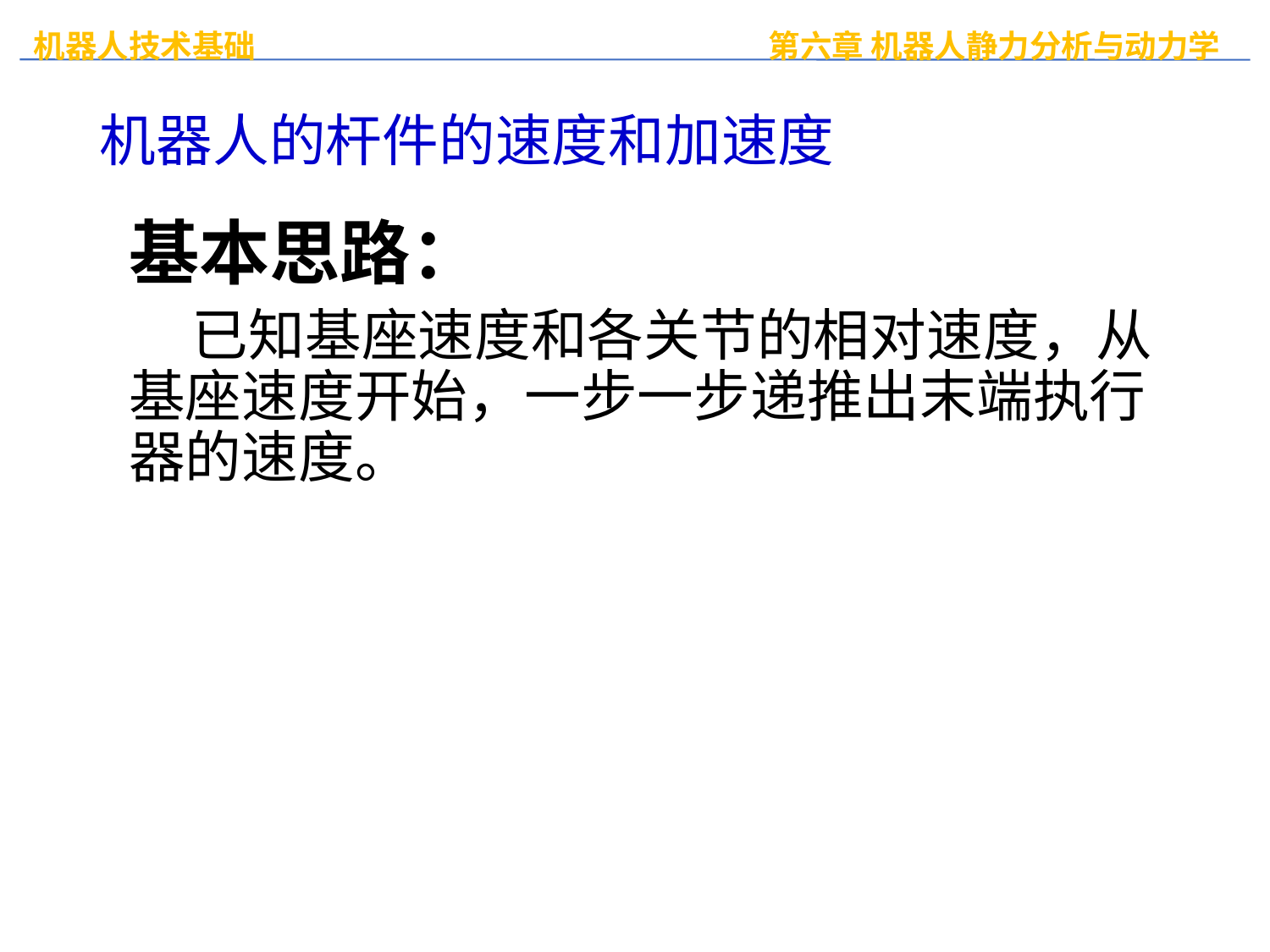

# 机器人的杆件的速度和加速度
基本思路：
       已知基座速度和各关节的相对速度，从基座速度开始，一步一步递推出末端执行器的速度。